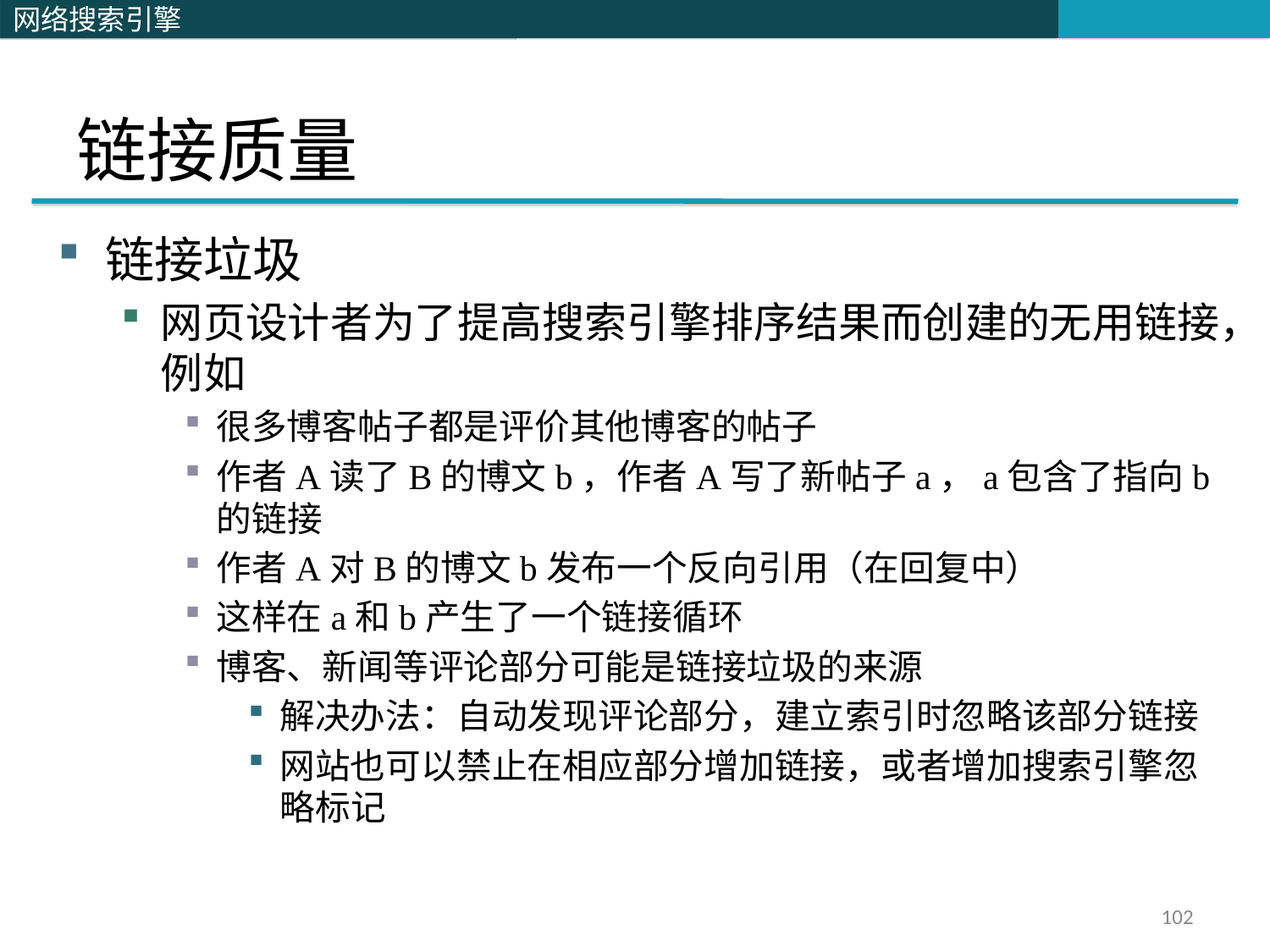

# 链接质量
链接垃圾
网页设计者为了提高搜索引擎排序结果而创建的无用链接，例如
很多博客帖子都是评价其他博客的帖子
作者A读了B的博文b，作者A写了新帖子a，a包含了指向b的链接
作者A对B的博文b发布一个反向引用（在回复中）
这样在a和b产生了一个链接循环
博客、新闻等评论部分可能是链接垃圾的来源
解决办法：自动发现评论部分，建立索引时忽略该部分链接
网站也可以禁止在相应部分增加链接，或者增加搜索引擎忽略标记
102